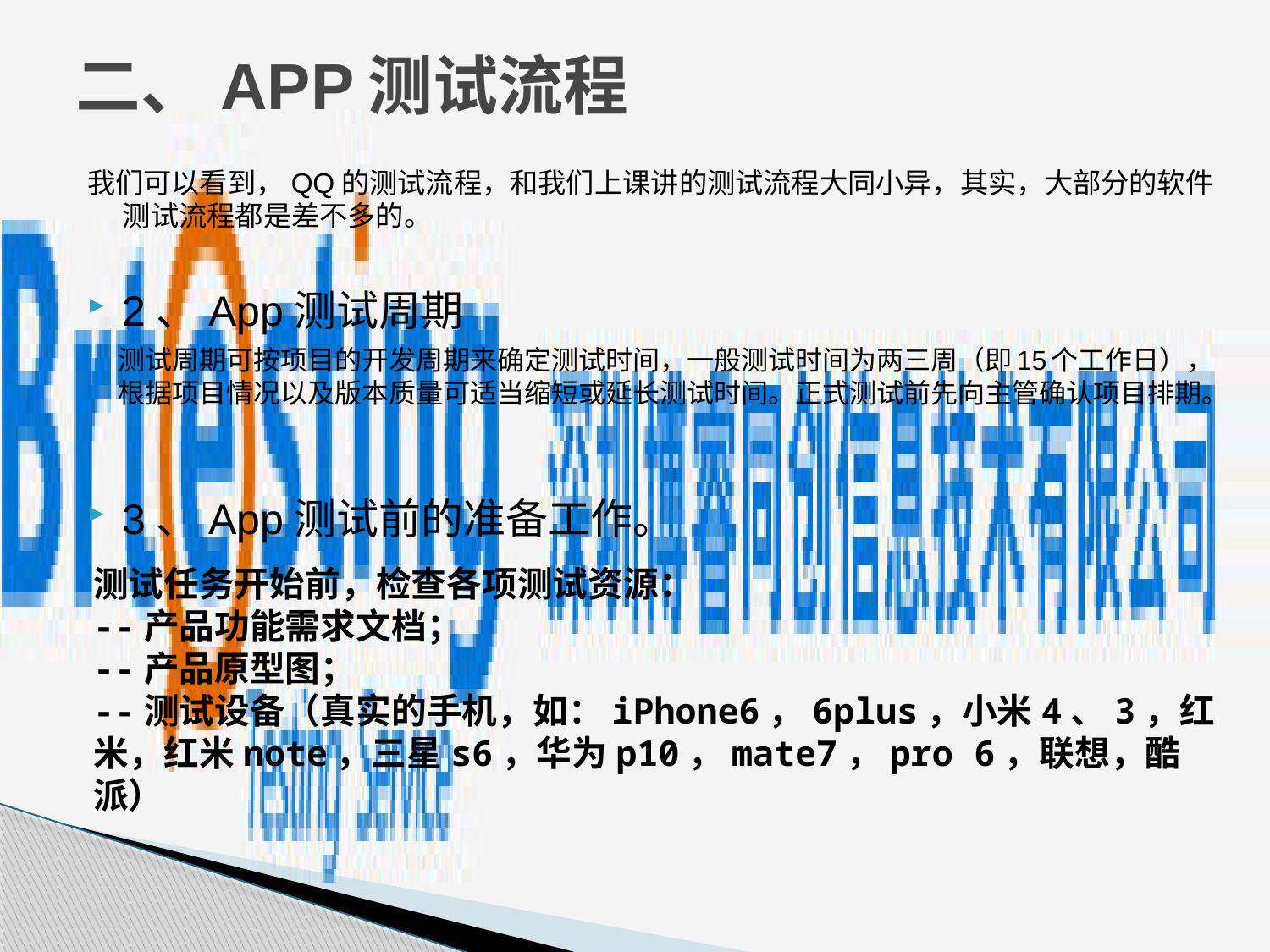

# 二、APP测试流程
我们可以看到，QQ的测试流程，和我们上课讲的测试流程大同小异，其实，大部分的软件测试流程都是差不多的。
2、App测试周期
		测试周期可按项目的开发周期来确定测试时间，一般测试时间为两三周（即15个工作日），根据项目情况以及版本质量可适当缩短或延长测试时间。正式测试前先向主管确认项目排期。
3、App测试前的准备工作。
测试任务开始前，检查各项测试资源：
--产品功能需求文档；
--产品原型图；
--测试设备（真实的手机，如：iPhone6，6plus，小米4、3，红米，红米note，三星s6，华为p10，mate7，pro 6，联想，酷派）